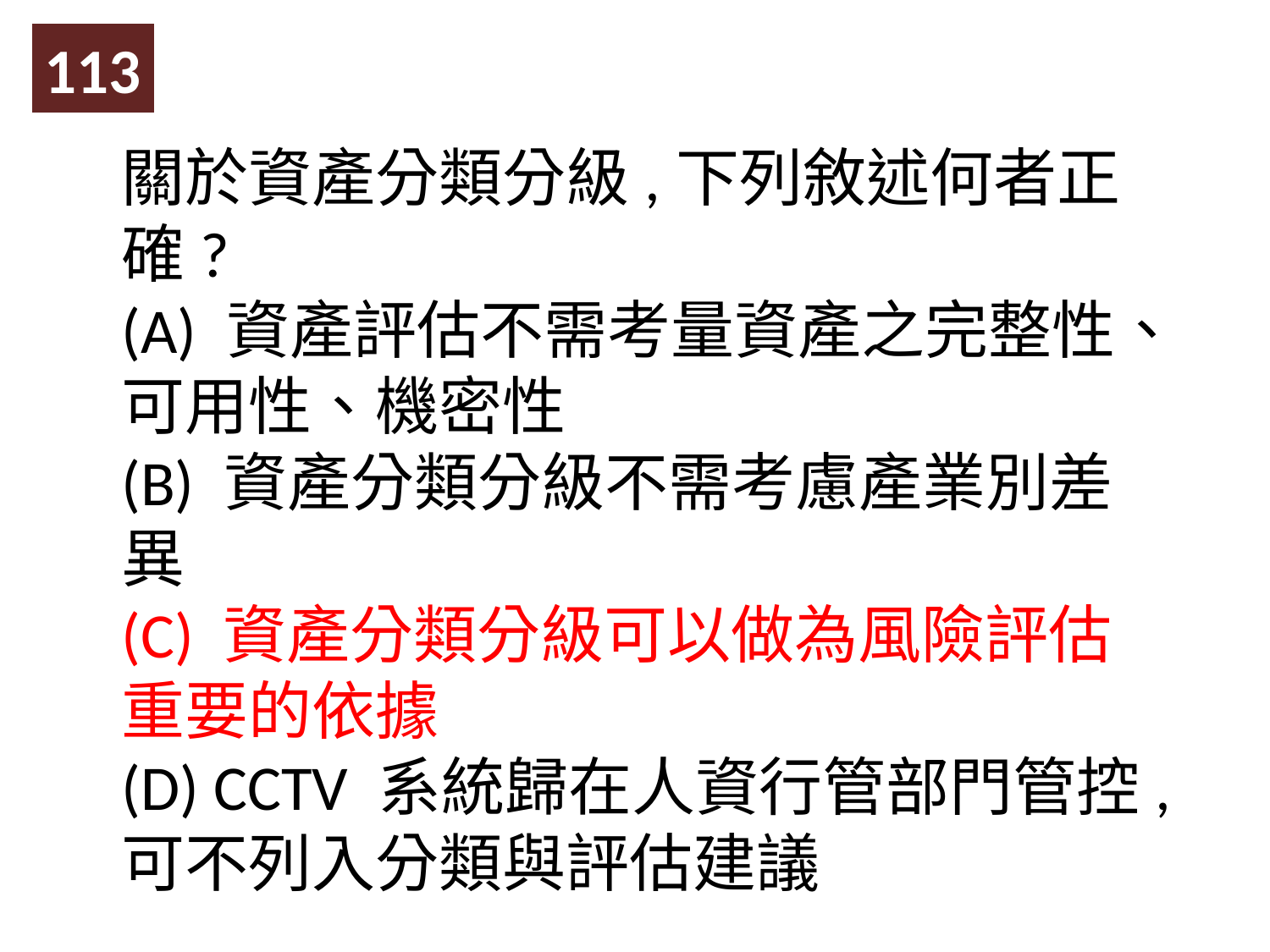

113
關於資產分類分級,下列敘述何者正確?
(A) 資產評估不需考量資產之完整性、可用性、機密性
(B) 資產分類分級不需考慮產業別差異
(C) 資產分類分級可以做為風險評估重要的依據
(D) CCTV 系統歸在人資行管部門管控,可不列入分類與評估建議